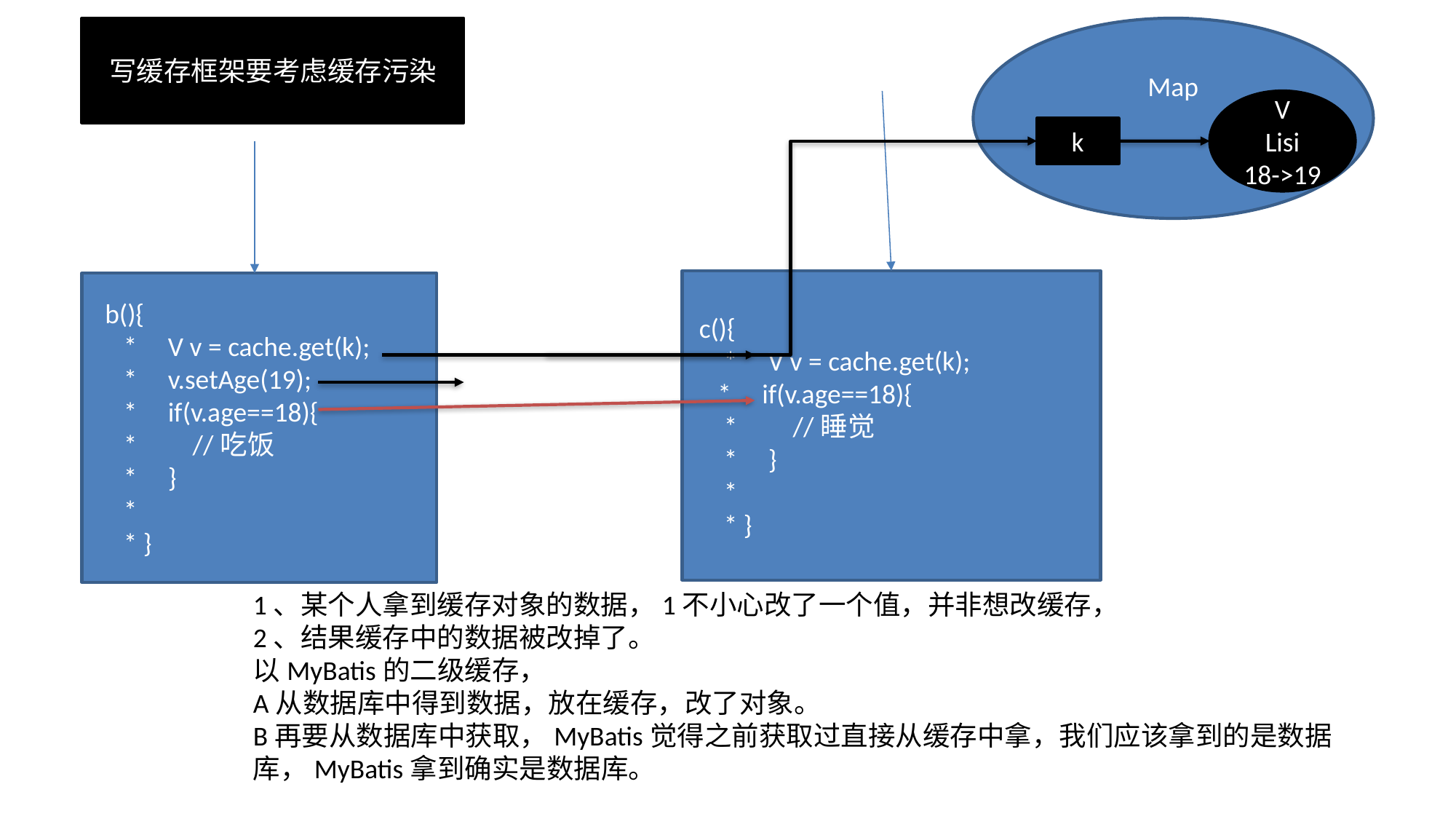

写缓存框架要考虑缓存污染
Map

V
Lisi
18->19
k
 c(){
     *     V v = cache.get(k);
    *     if(v.age==18){
     *         //睡觉
     *     }
     *
     * }
  b(){
     *     V v = cache.get(k);
     *     v.setAge(19);
     *     if(v.age==18){
     *         //吃饭
     *     }
     *
     * }
1、某个人拿到缓存对象的数据，1不小心改了一个值，并非想改缓存，
2、结果缓存中的数据被改掉了。
以MyBatis的二级缓存，
A从数据库中得到数据，放在缓存，改了对象。
B再要从数据库中获取，MyBatis觉得之前获取过直接从缓存中拿，我们应该拿到的是数据库，MyBatis拿到确实是数据库。